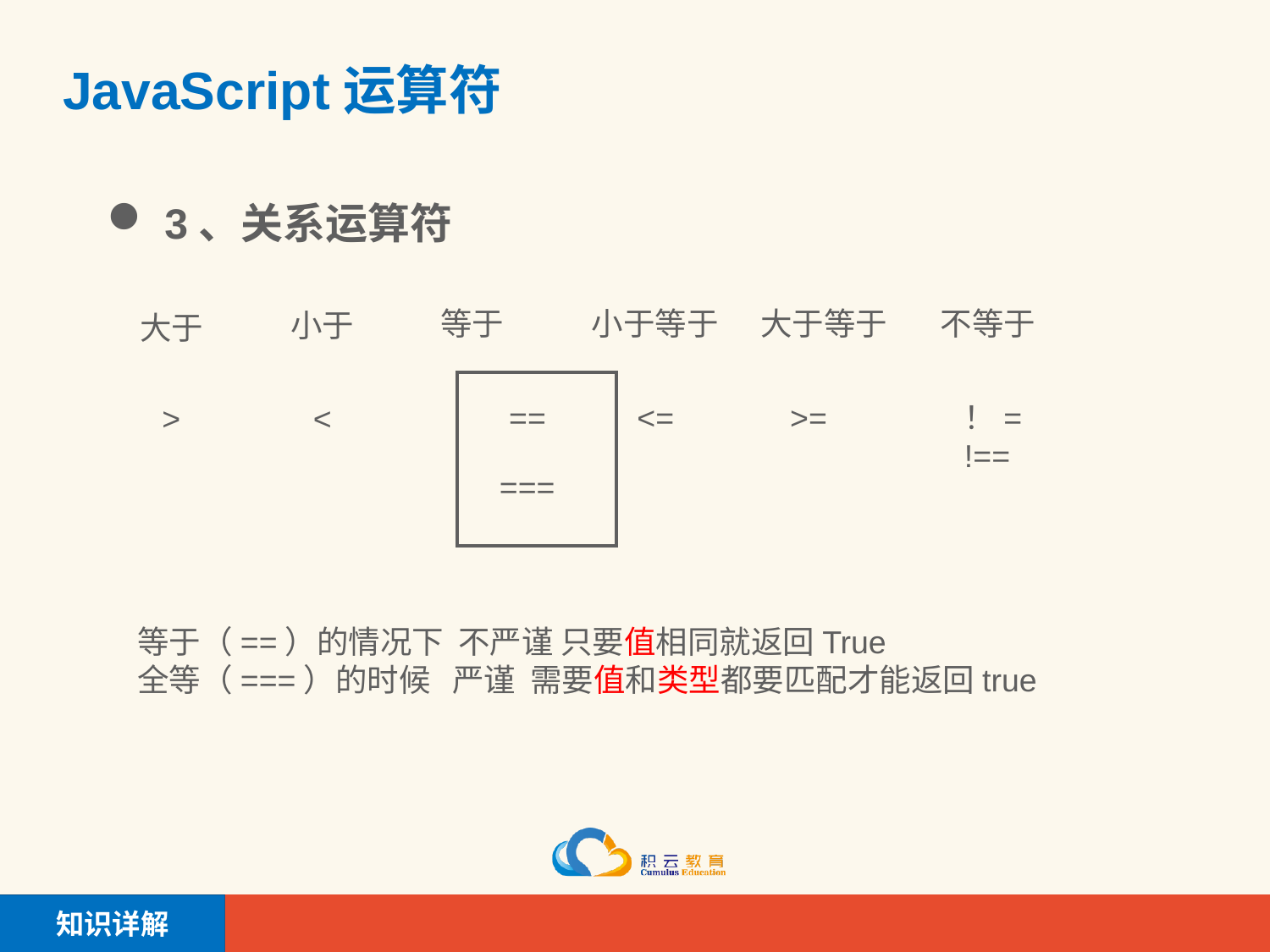

# JavaScript运算符
 3、关系运算符
等于
小于等于
大于等于
不等于
小于
大于

==
<=
>=
！=
!==
>
<
===
等于（==）的情况下  不严谨 只要值相同就返回True
全等（===）的时候   严谨  需要值和类型都要匹配才能返回true